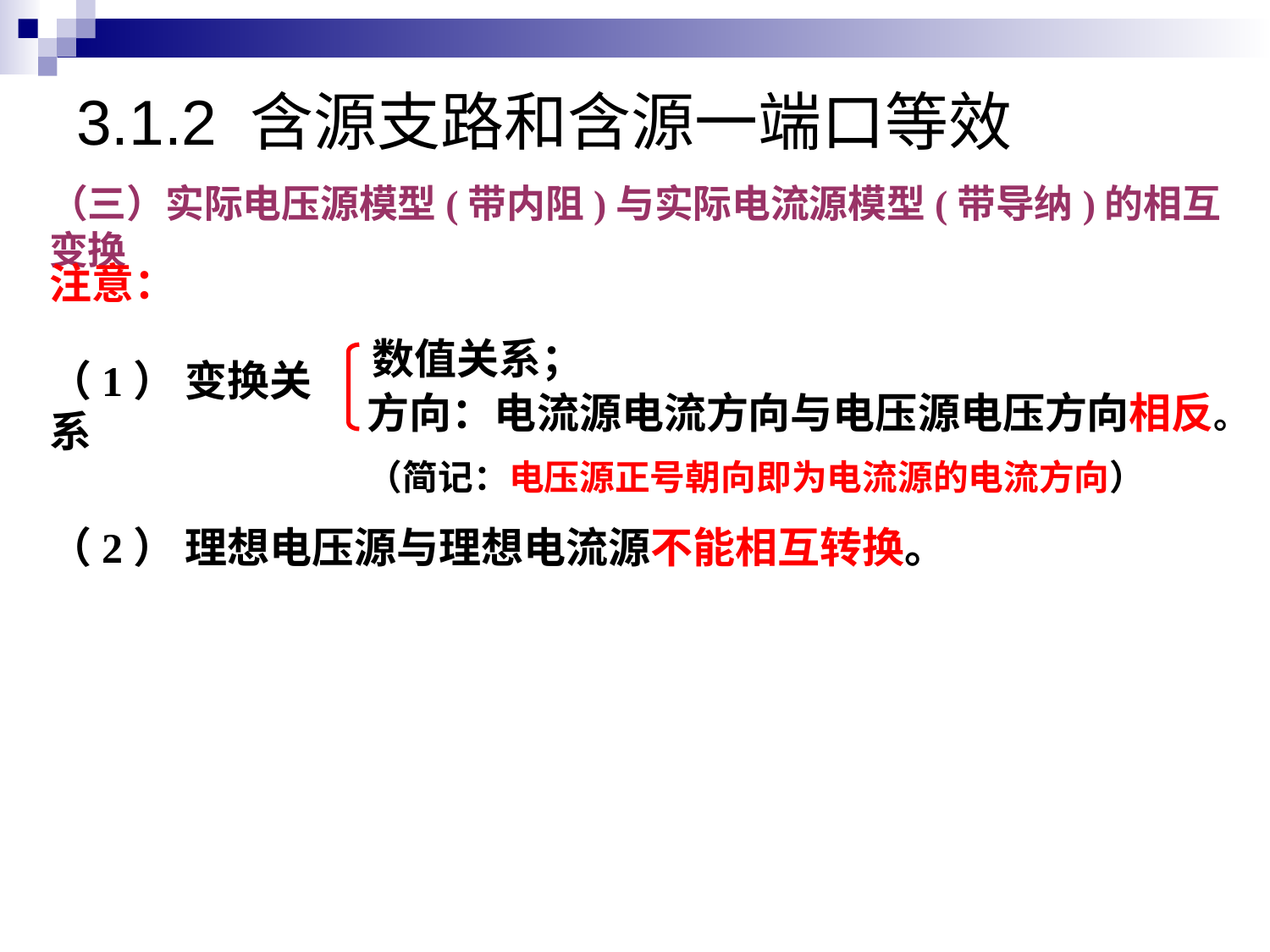

# 3.1.2 含源支路和含源一端口等效
（三）实际电压源模型(带内阻)与实际电流源模型(带导纳)的相互变换
注意：
数值关系；

（1） 变换关系
方向：电流源电流方向与电压源电压方向相反。
（简记：电压源正号朝向即为电流源的电流方向）
（2） 理想电压源与理想电流源不能相互转换。